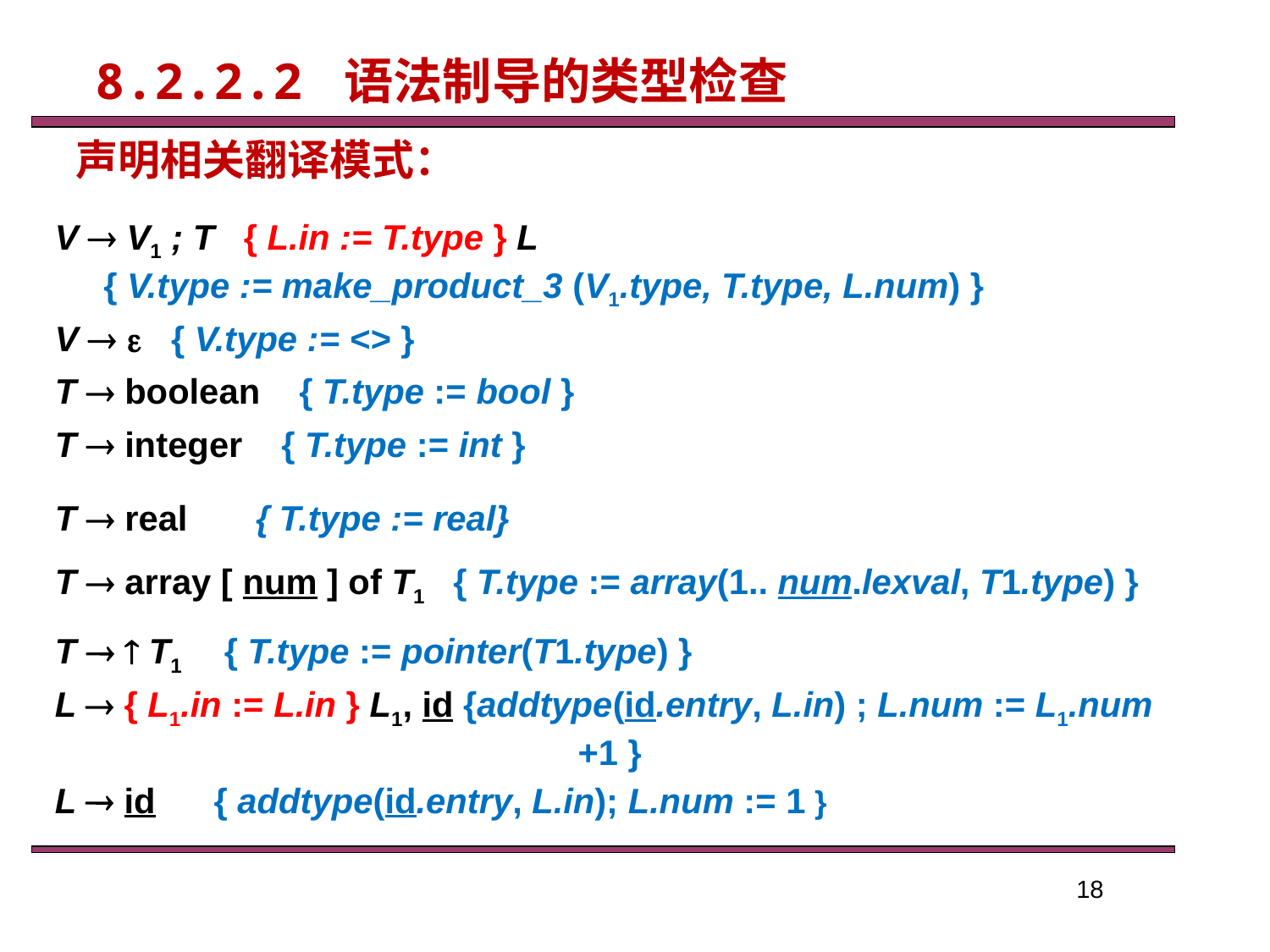

8.2.2.2 语法制导的类型检查
声明相关翻译模式：
V → V1 ; T   { L.in := T.type } L
     { V.type := make_product_3 (V1.type, T.type, L.num) }
V → ε   { V.type := <> }
T → boolean    { T.type := bool }
T → integer    { T.type := int }

T → real       { T.type := real}

T → array [ num ] of T1     { T.type := array(1.. num.lexval, T1.type) }

T → ↑ T1      { T.type := pointer(T1.type) }
L → { L1.in := L.in } L1, id {addtype(id.entry, L.in) ; L.num := L1.num +1 }
L → id      { addtype(id.entry, L.in); L.num := 1 }
18